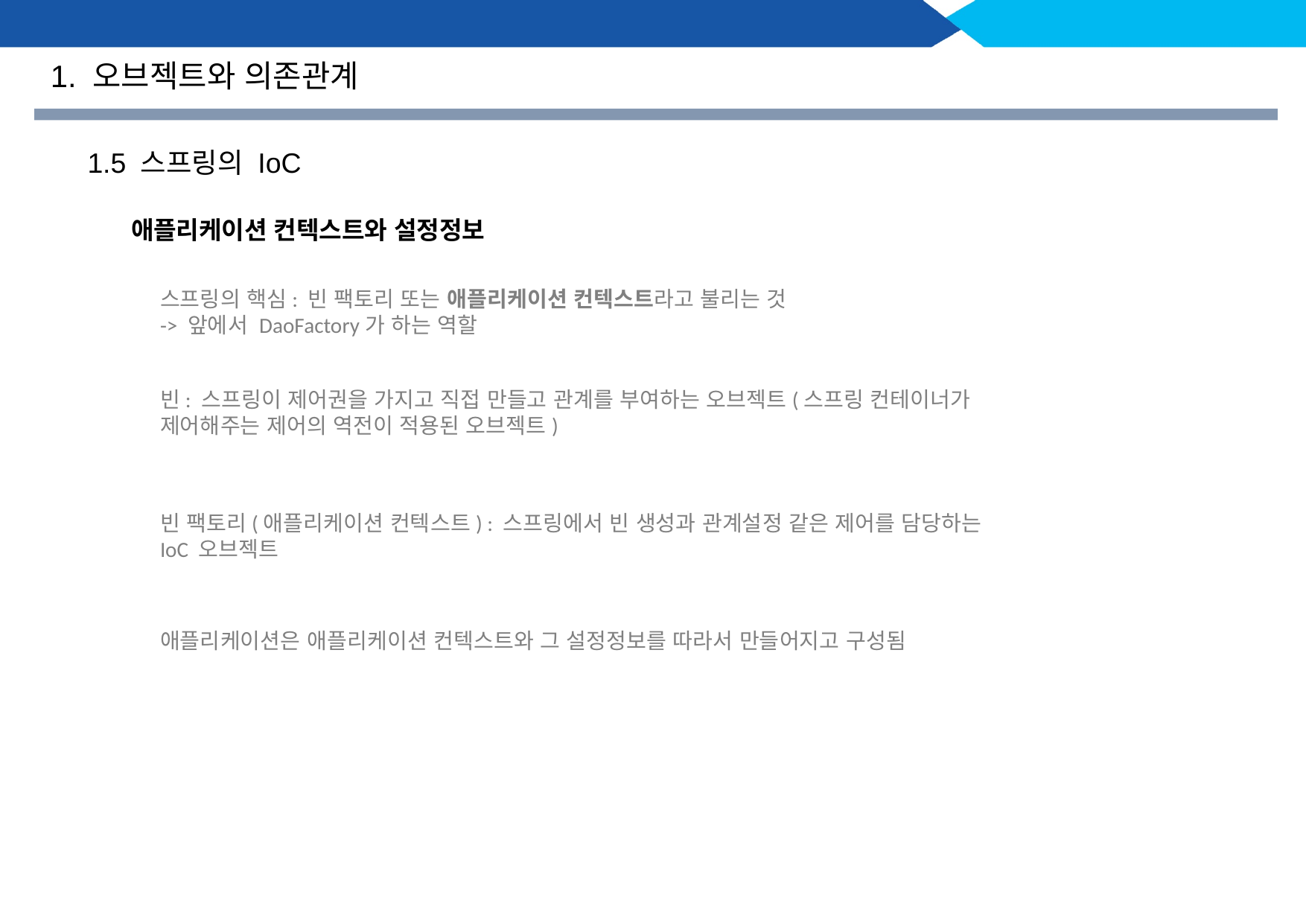

1. 오브젝트와 의존관계
1.5 스프링의 IoC
애플리케이션 컨텍스트와 설정정보
스프링의 핵심: 빈 팩토리 또는 애플리케이션 컨텍스트라고 불리는 것
-> 앞에서 DaoFactory가 하는 역할
빈: 스프링이 제어권을 가지고 직접 만들고 관계를 부여하는 오브젝트(스프링 컨테이너가 제어해주는 제어의 역전이 적용된 오브젝트)
빈 팩토리(애플리케이션 컨텍스트) : 스프링에서 빈 생성과 관계설정 같은 제어를 담당하는 IoC 오브젝트
애플리케이션은 애플리케이션 컨텍스트와 그 설정정보를 따라서 만들어지고 구성됨